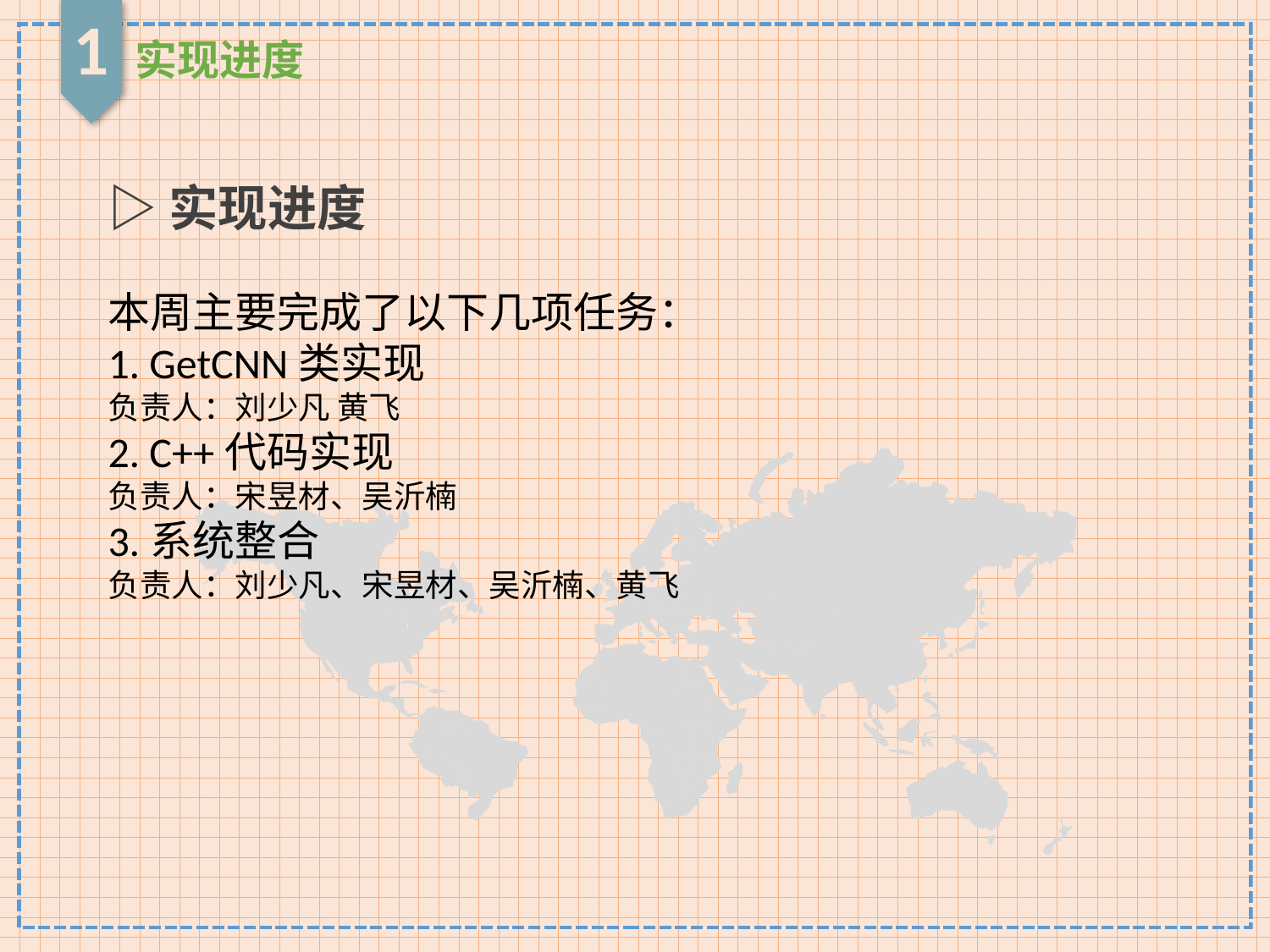

1
实现进度

▷实现进度
本周主要完成了以下几项任务：
1. GetCNN类实现
负责人：刘少凡 黄飞
2. C++代码实现
负责人：宋昱材、吴沂楠
3.系统整合
负责人：刘少凡、宋昱材、吴沂楠、黄飞